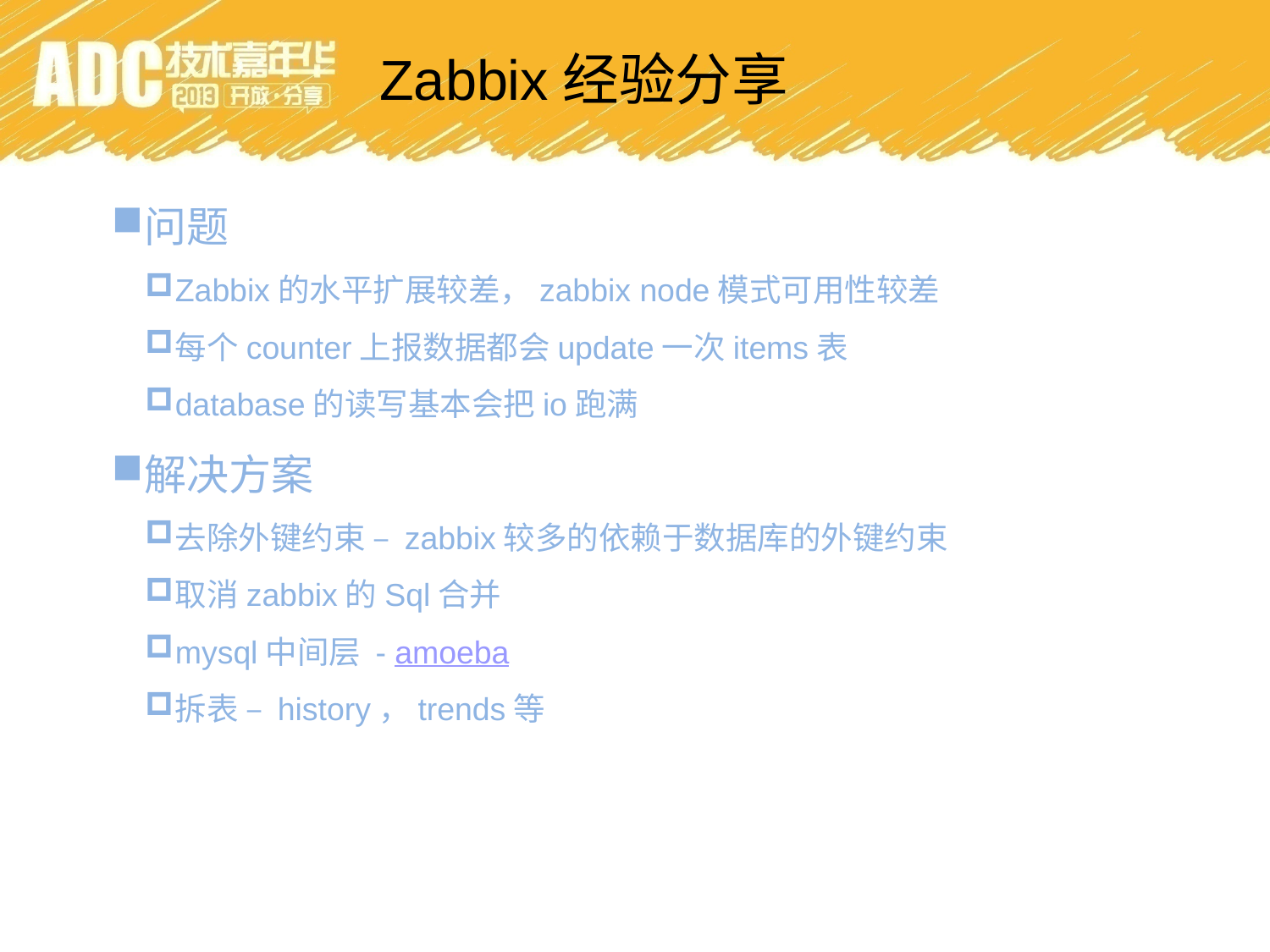

Zabbix经验分享
问题
Zabbix的水平扩展较差，zabbix node模式可用性较差
每个counter上报数据都会update一次items表
database的读写基本会把io跑满
解决方案
去除外键约束 – zabbix较多的依赖于数据库的外键约束
取消zabbix的Sql合并
mysql中间层 - amoeba
拆表 – history，trends等